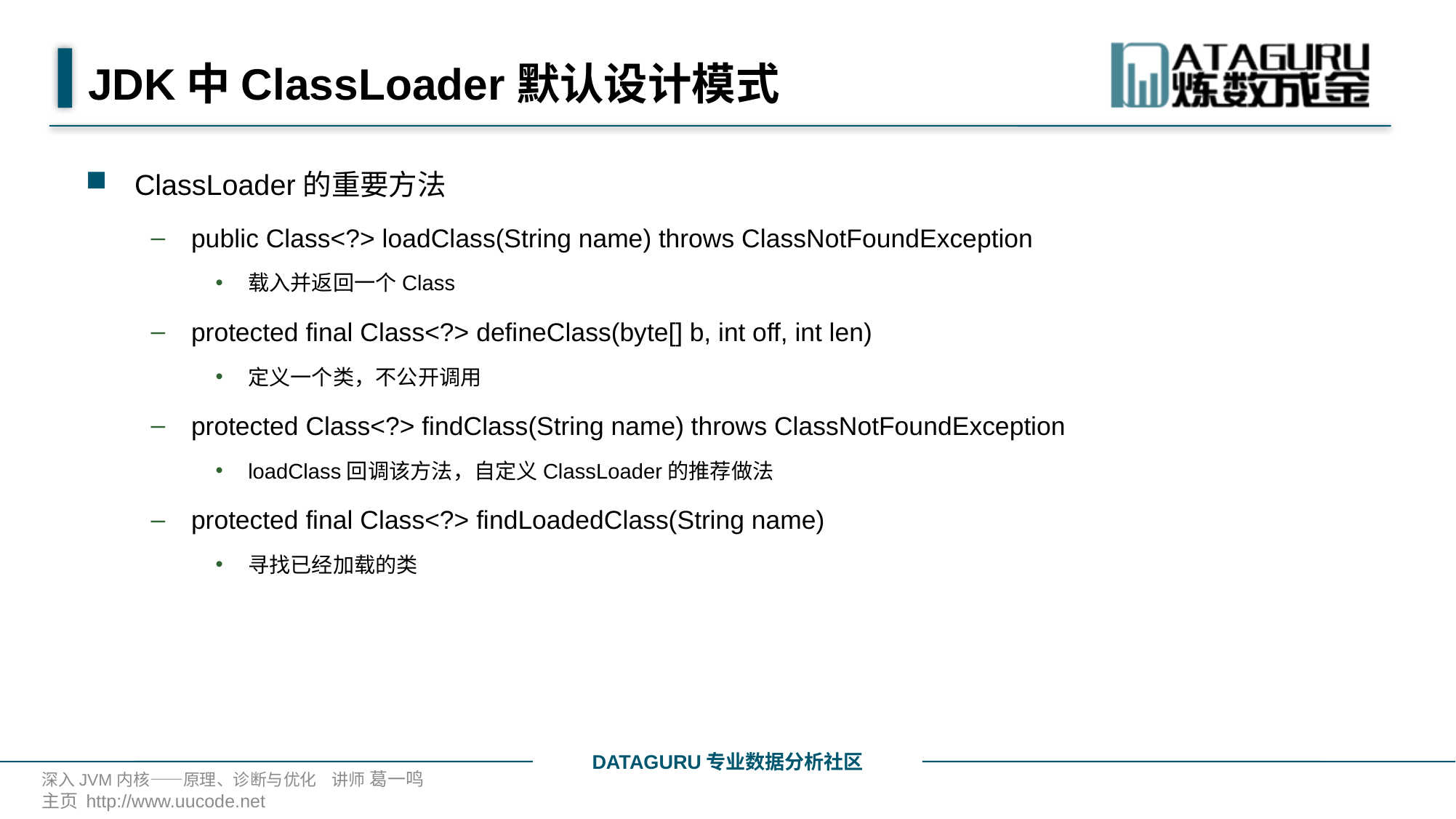

# JDK中ClassLoader默认设计模式
ClassLoader的重要方法
public Class<?> loadClass(String name) throws ClassNotFoundException
载入并返回一个Class
protected final Class<?> defineClass(byte[] b, int off, int len)
定义一个类，不公开调用
protected Class<?> findClass(String name) throws ClassNotFoundException
loadClass回调该方法，自定义ClassLoader的推荐做法
protected final Class<?> findLoadedClass(String name)
寻找已经加载的类